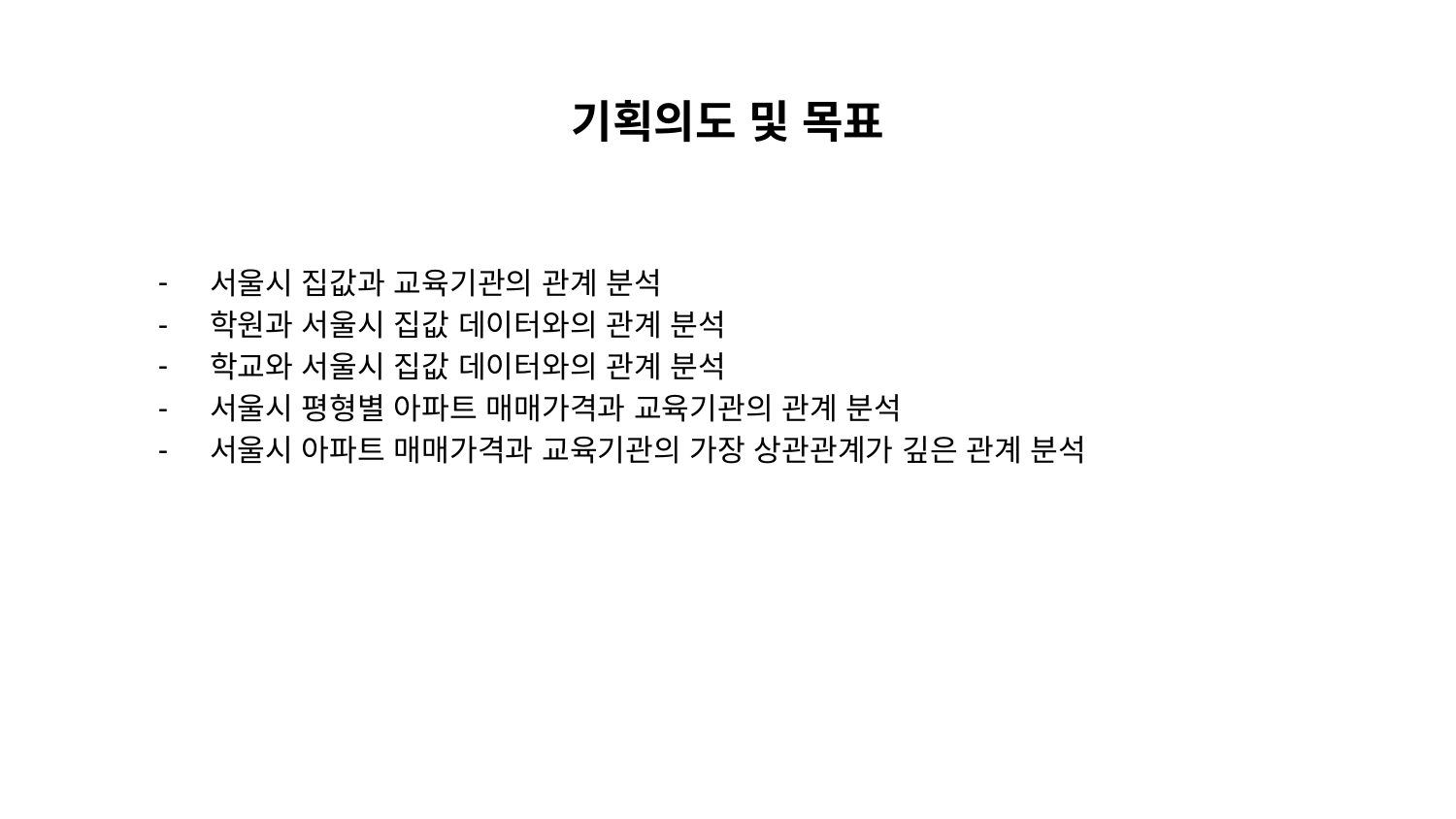

# 기획의도 및 목표
서울시 집값과 교육기관의 관계 분석
학원과 서울시 집값 데이터와의 관계 분석
학교와 서울시 집값 데이터와의 관계 분석
서울시 평형별 아파트 매매가격과 교육기관의 관계 분석
서울시 아파트 매매가격과 교육기관의 가장 상관관계가 깊은 관계 분석